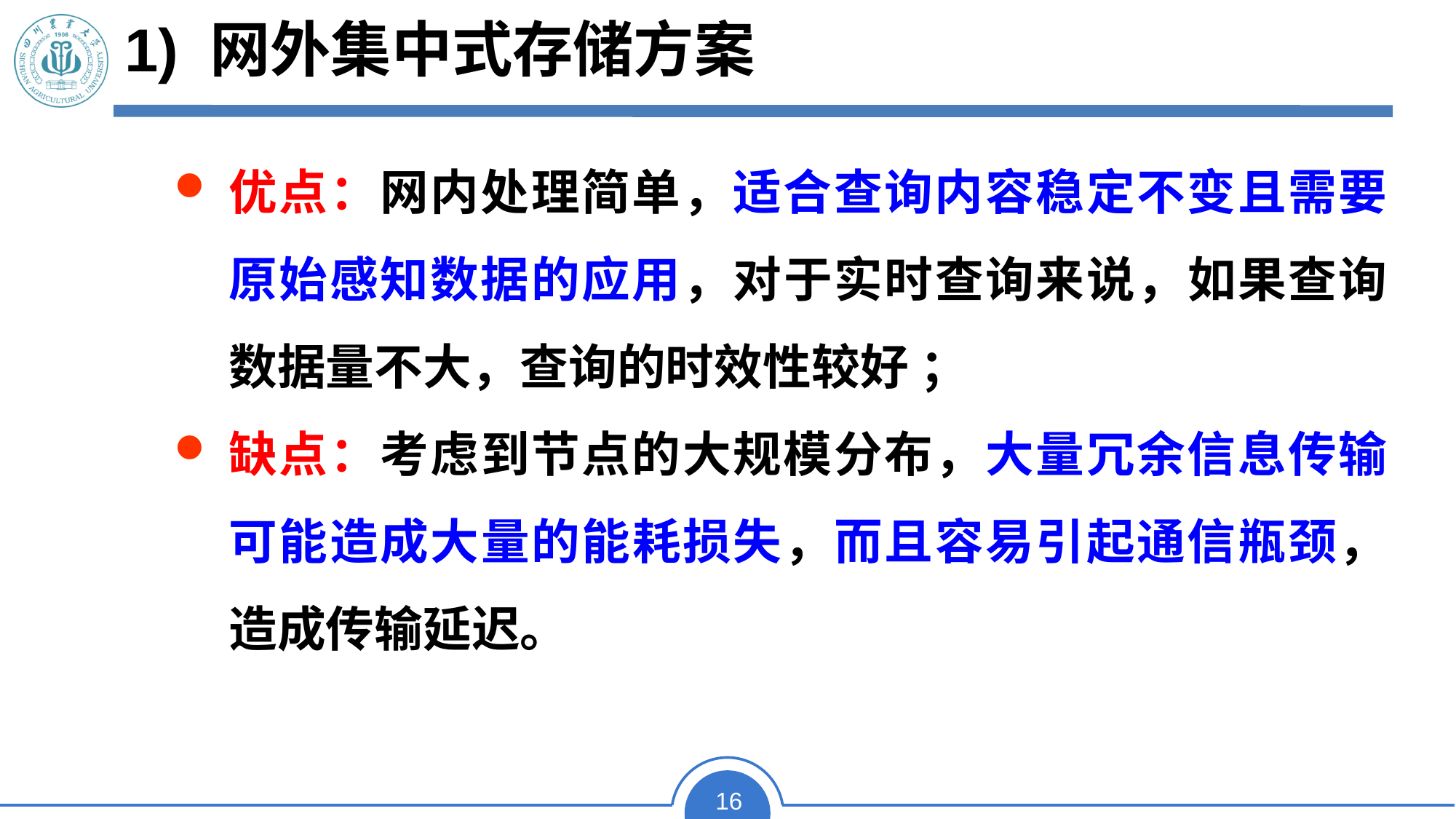

# 1) 网外集中式存储方案
优点：网内处理简单，适合查询内容稳定不变且需要原始感知数据的应用，对于实时查询来说，如果查询数据量不大，查询的时效性较好 ；
缺点：考虑到节点的大规模分布，大量冗余信息传输可能造成大量的能耗损失，而且容易引起通信瓶颈，造成传输延迟。